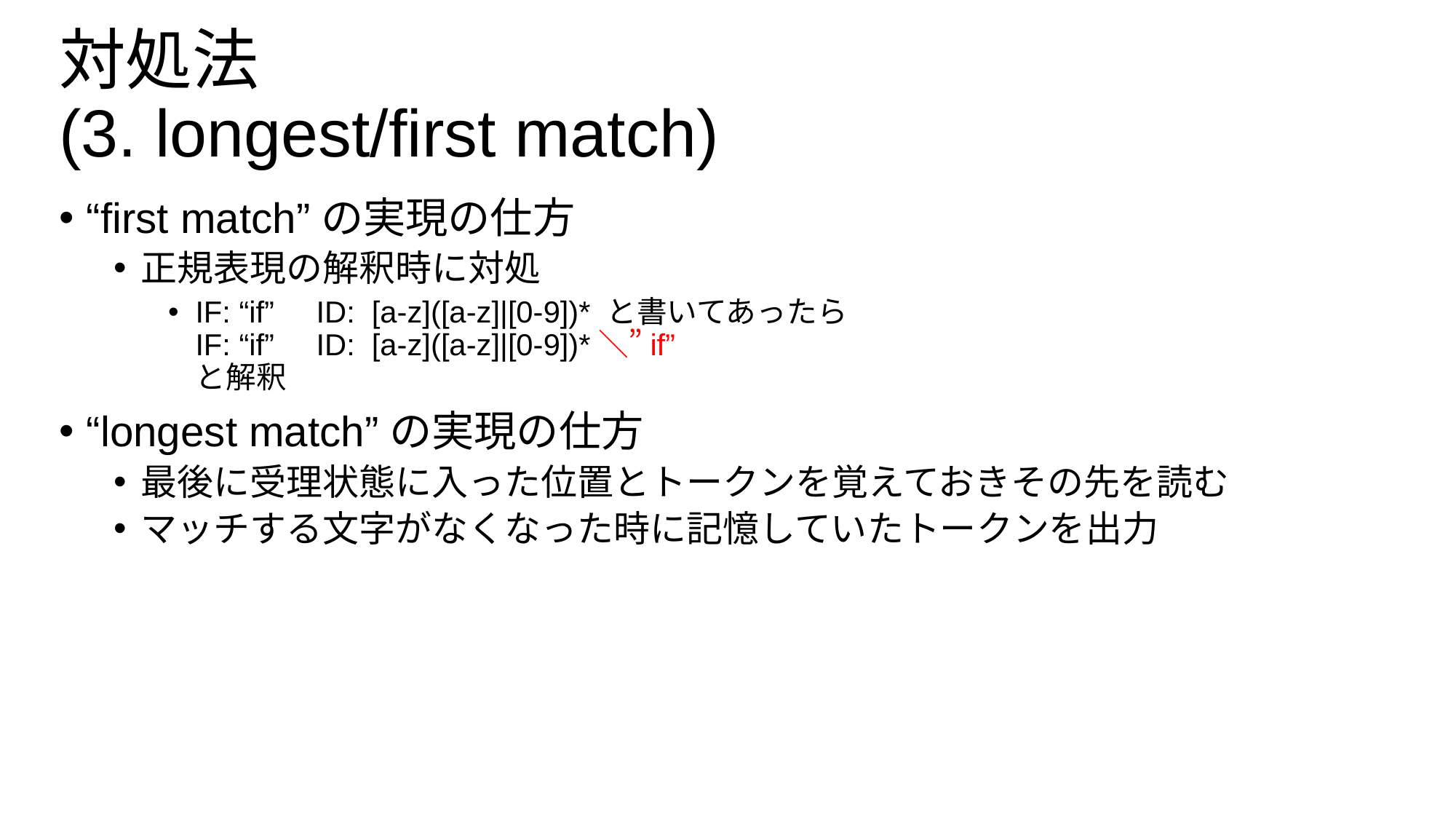

# 対処法 (3. longest/first match)
“first match”の実現の仕方
正規表現の解釈時に対処
IF: “if”     ID:  [a-z]([a-z]|[0-9])* と書いてあったら
IF: “if”     ID:  [a-z]([a-z]|[0-9])*＼”if”
と解釈
“longest match”の実現の仕方
最後に受理状態に入った位置とトークンを覚えておきその先を読む
マッチする文字がなくなった時に記憶していたトークンを出力